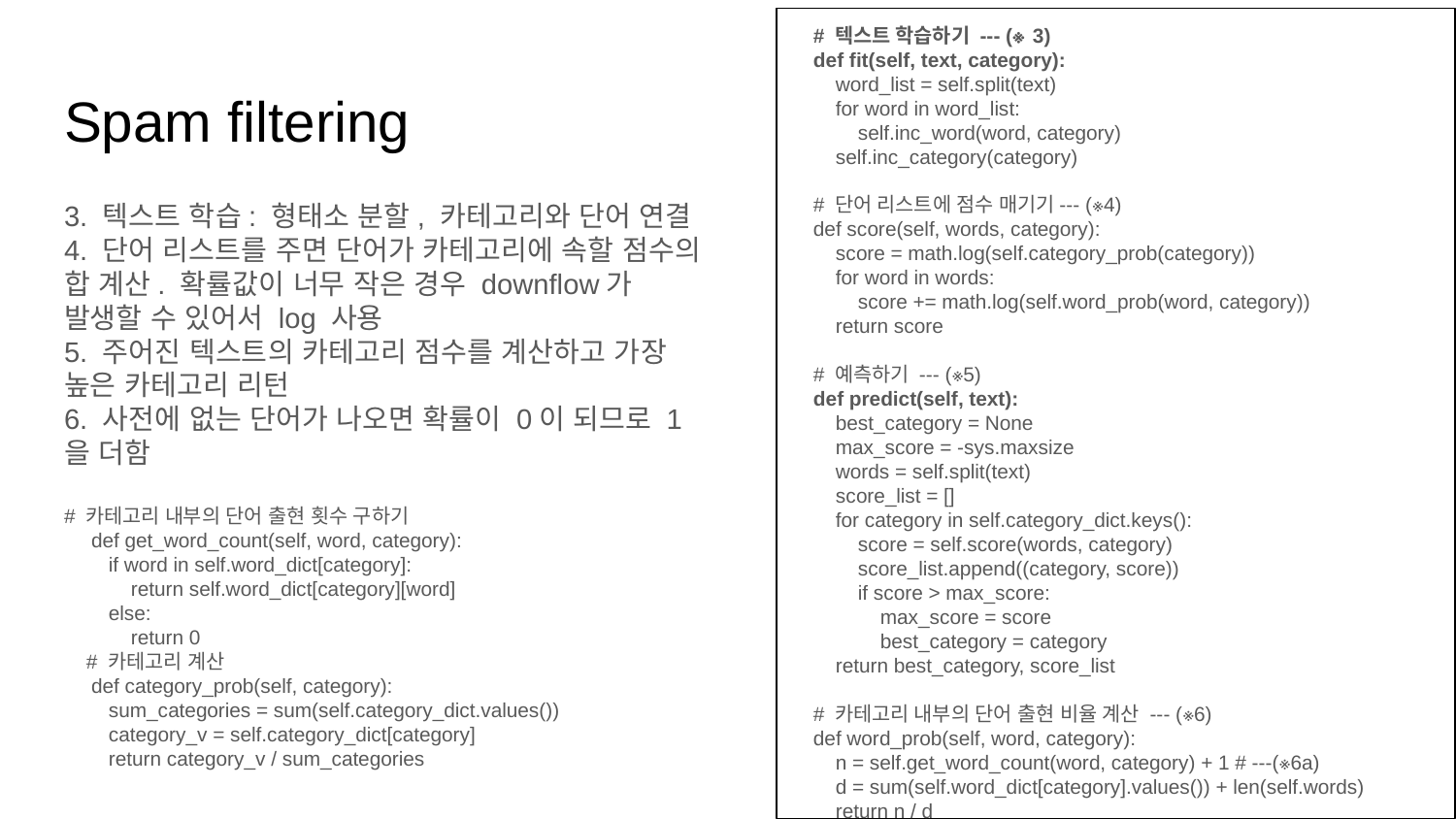

# 텍스트 학습하기 --- (※3) def fit(self, text, category): word_list = self.split(text) for word in word_list: self.inc_word(word, category) self.inc_category(category) # 단어 리스트에 점수 매기기--- (※4) def score(self, words, category): score = math.log(self.category_prob(category)) for word in words: score += math.log(self.word_prob(word, category)) return score # 예측하기 --- (※5) def predict(self, text): best_category = None max_score = -sys.maxsize words = self.split(text) score_list = [] for category in self.category_dict.keys(): score = self.score(words, category) score_list.append((category, score)) if score > max_score: max_score = score best_category = category return best_category, score_list
    # 카테고리 내부의 단어 출현 비율 계산 --- (※6)
    def word_prob(self, word, category):
        n = self.get_word_count(word, category) + 1 # ---(※6a)
        d = sum(self.word_dict[category].values()) + len(self.words)
        return n / d
# Spam filtering
3. 텍스트 학습: 형태소 분할, 카테고리와 단어 연결
4. 단어 리스트를 주면 단어가 카테고리에 속할 점수의 합 계산. 확률값이 너무 작은 경우 downflow가 발생할 수 있어서 log 사용
5. 주어진 텍스트의 카테고리 점수를 계산하고 가장 높은 카테고리 리턴
6. 사전에 없는 단어가 나오면 확률이 0이 되므로 1을 더함

# 카테고리 내부의 단어 출현 횟수 구하기 def get_word_count(self, word, category): if word in self.word_dict[category]: return self.word_dict[category][word] else: return 0 # 카테고리 계산 def category_prob(self, category): sum_categories = sum(self.category_dict.values()) category_v = self.category_dict[category] return category_v / sum_categories